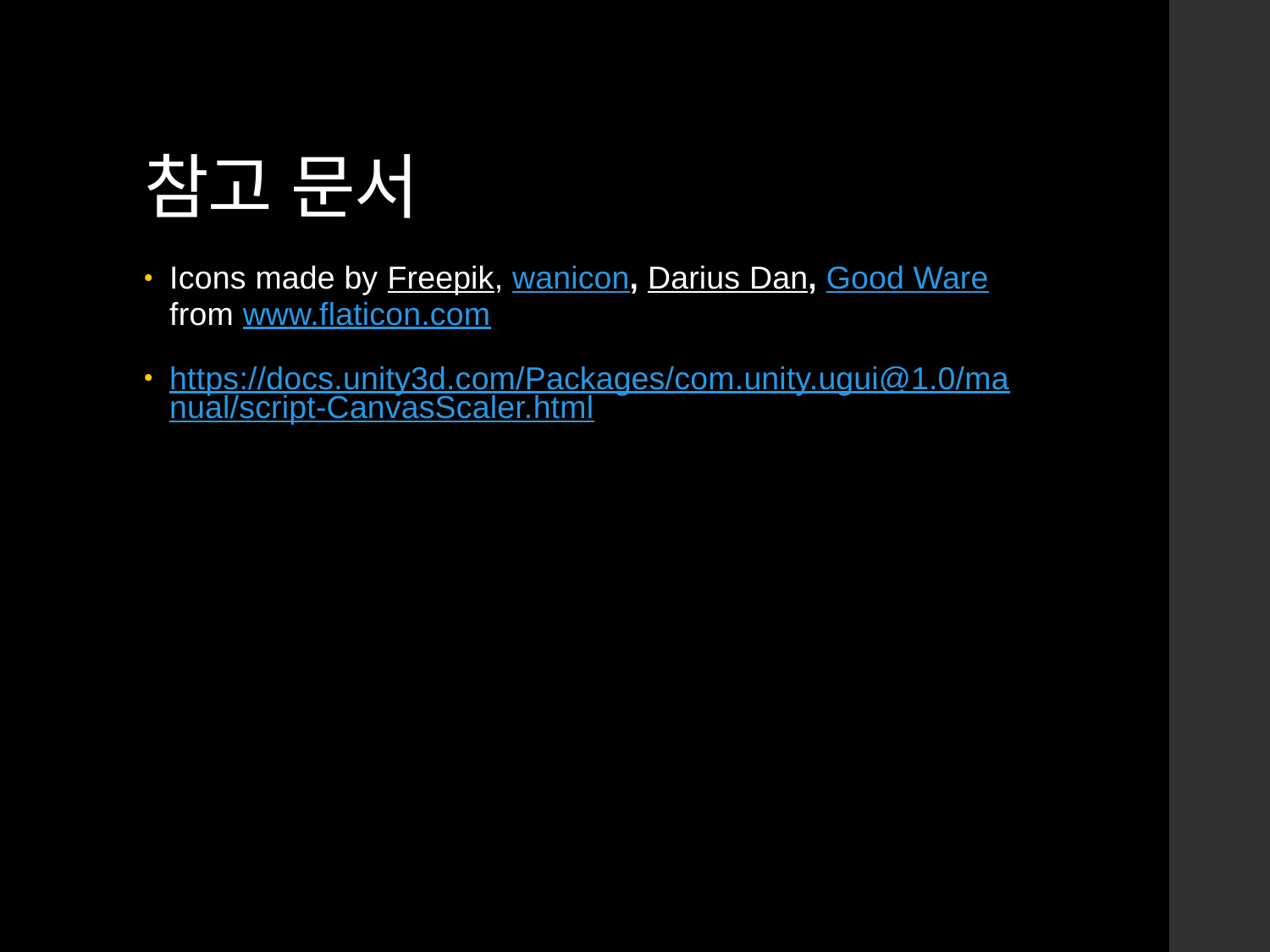

# 참고 문서
Icons made by Freepik, wanicon, Darius Dan, Good Ware from www.flaticon.com
https://docs.unity3d.com/Packages/com.unity.ugui@1.0/manual/script-CanvasScaler.html